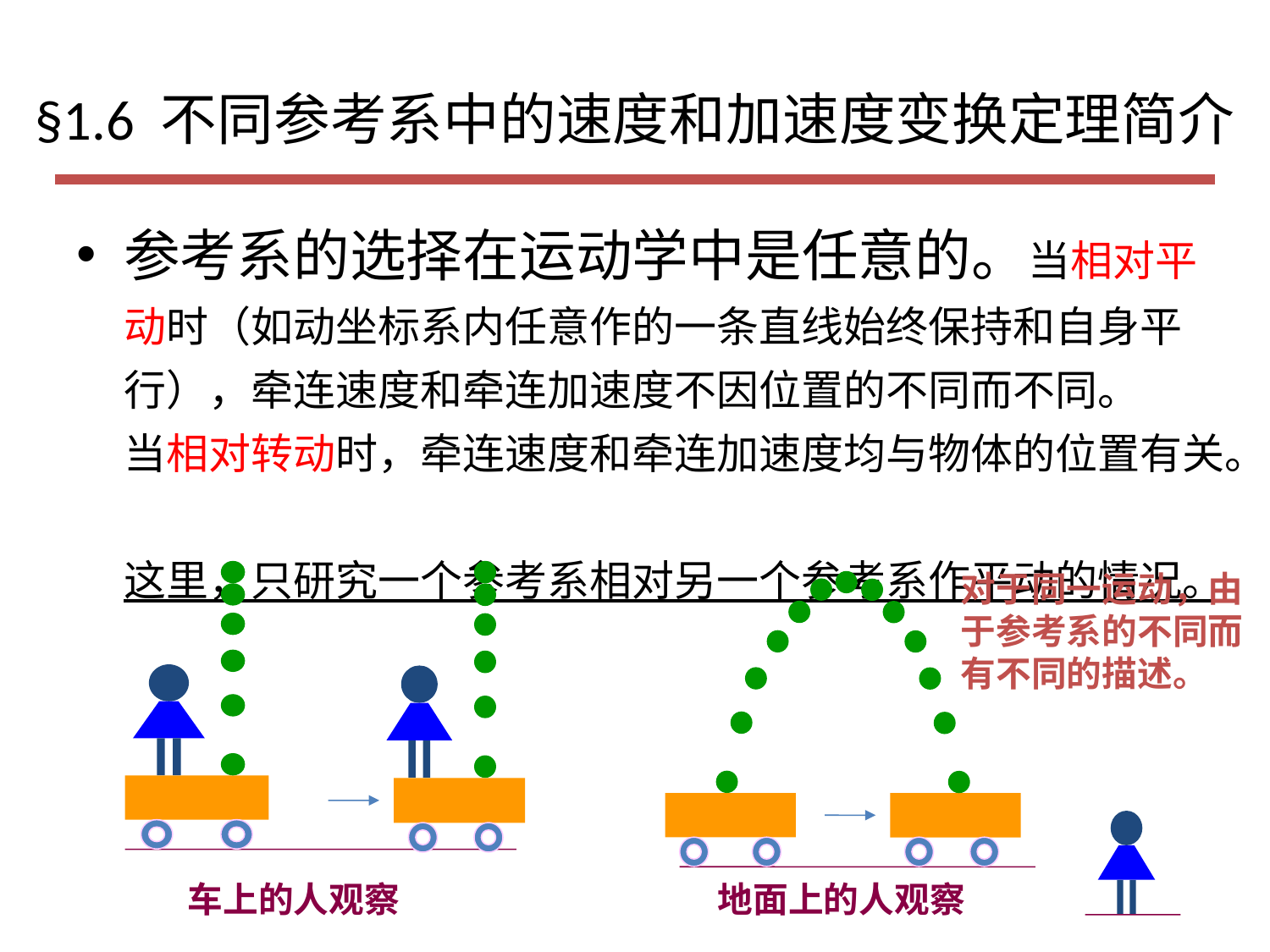

# §1.6 不同参考系中的速度和加速度变换定理简介
参考系的选择在运动学中是任意的。当相对平动时（如动坐标系内任意作的一条直线始终保持和自身平行），牵连速度和牵连加速度不因位置的不同而不同。
当相对转动时，牵连速度和牵连加速度均与物体的位置有关。
这里，只研究一个参考系相对另一个参考系作平动的情况。

车上的人观察
对于同一运动，由于参考系的不同而有不同的描述。

地面上的人观察